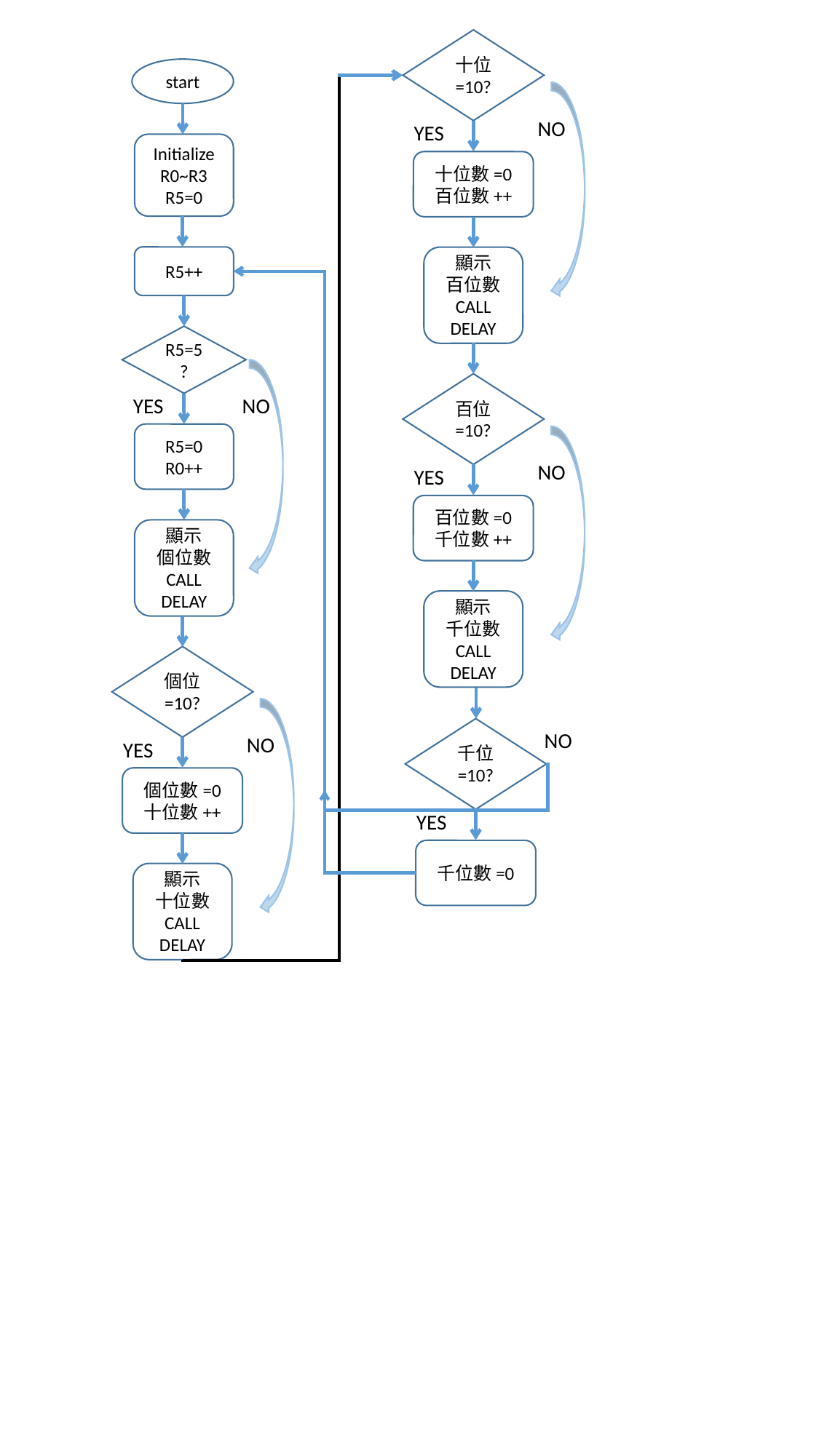

十位
=10?
start

NO
YES
Initialize
R0~R3
R5=0
十位數=0
百位數++
R5++
顯示
百位數
CALL DELAY
R5=5?

百位
=10?
NO
YES
R5=0
R0++

NO
YES
百位數=0
千位數++
顯示
個位數
CALL DELAY
顯示
千位數
CALL DELAY
個位
=10?

千位
=10?
NO
NO
YES
個位數=0
十位數++
YES
千位數=0
顯示
十位數
CALL DELAY